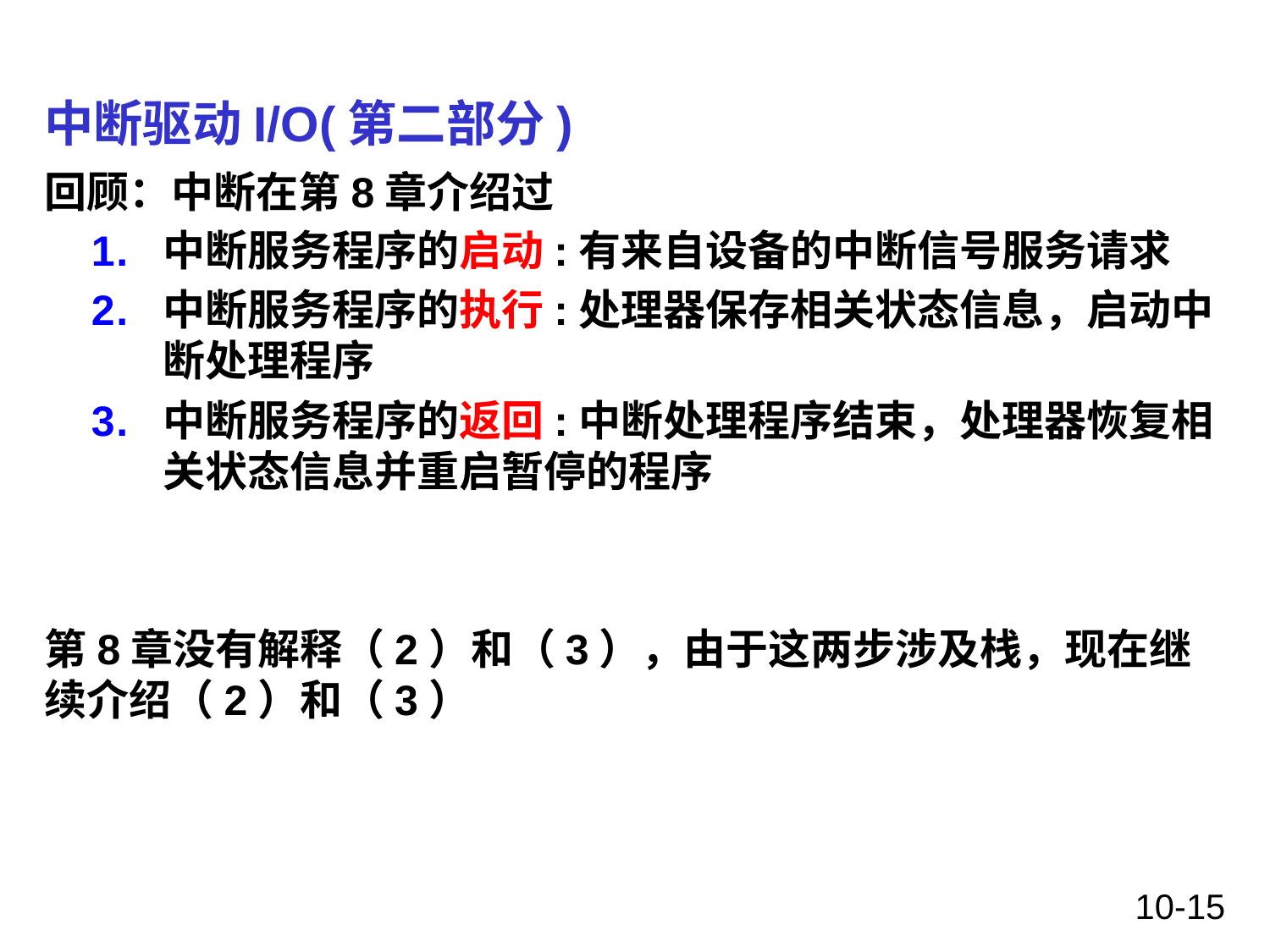

# 中断驱动I/O(第二部分)
回顾：中断在第8章介绍过
中断服务程序的启动:有来自设备的中断信号服务请求
中断服务程序的执行:处理器保存相关状态信息，启动中断处理程序
中断服务程序的返回:中断处理程序结束，处理器恢复相关状态信息并重启暂停的程序

第8章没有解释（2）和（3），由于这两步涉及栈，现在继续介绍（2）和（3）

10-15